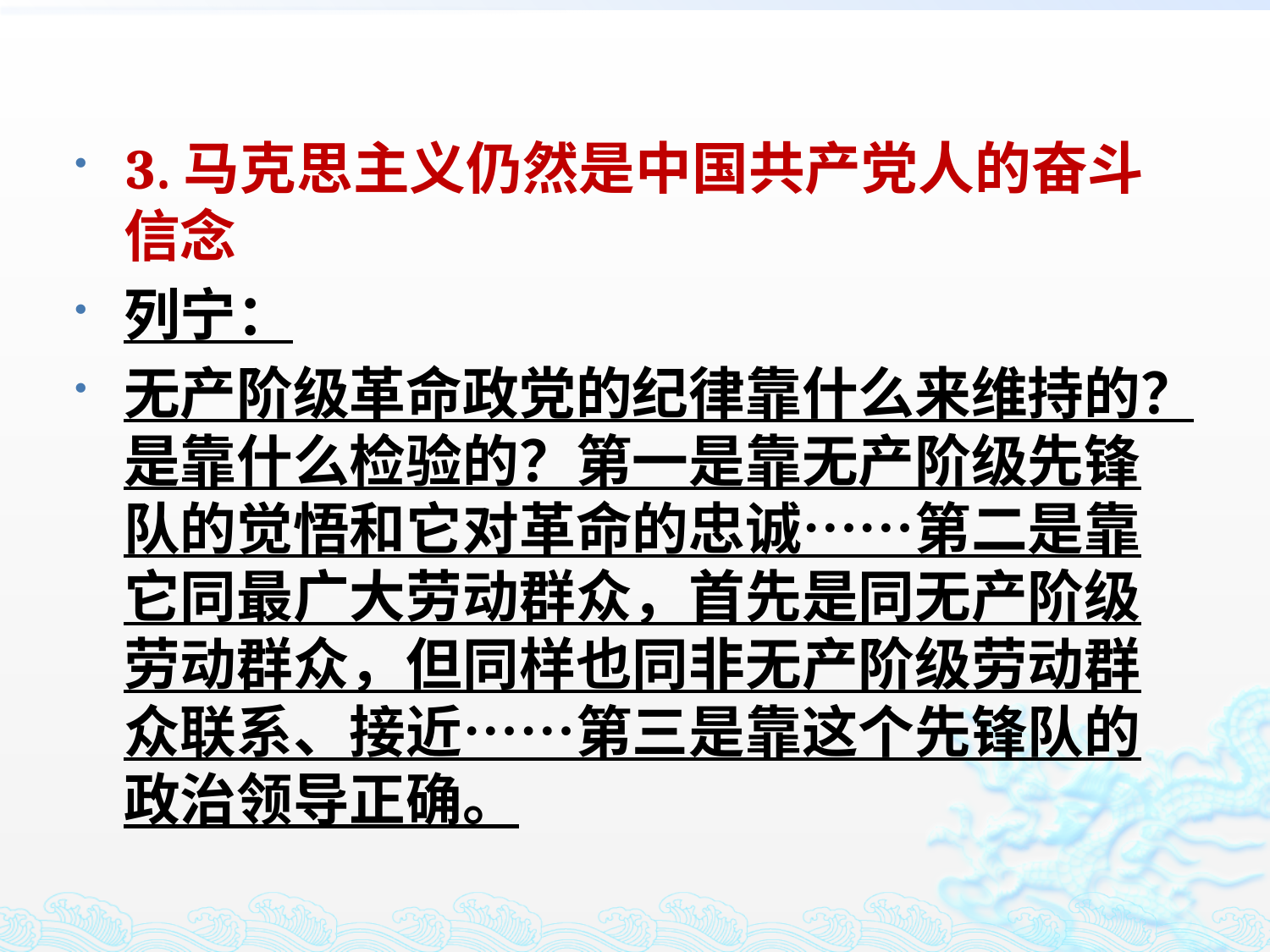

3.马克思主义仍然是中国共产党人的奋斗信念
列宁：
无产阶级革命政党的纪律靠什么来维持的？是靠什么检验的？第一是靠无产阶级先锋队的觉悟和它对革命的忠诚……第二是靠它同最广大劳动群众，首先是同无产阶级劳动群众，但同样也同非无产阶级劳动群众联系、接近……第三是靠这个先锋队的政治领导正确。